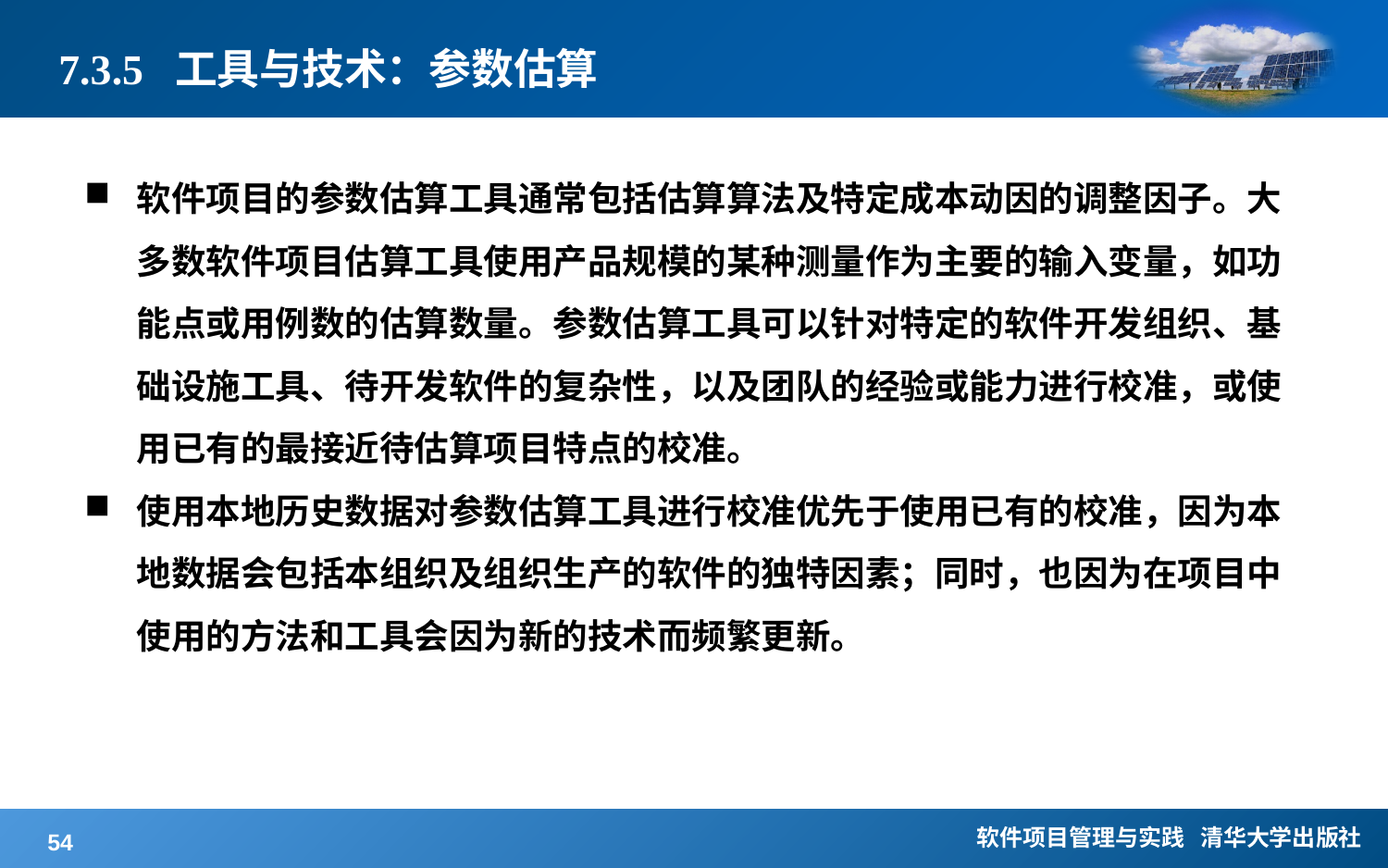

# 7.3.5  工具与技术：参数估算
软件项目的参数估算工具通常包括估算算法及特定成本动因的调整因子。大多数软件项目估算工具使用产品规模的某种测量作为主要的输入变量，如功能点或用例数的估算数量。参数估算工具可以针对特定的软件开发组织、基础设施工具、待开发软件的复杂性，以及团队的经验或能力进行校准，或使用已有的最接近待估算项目特点的校准。
使用本地历史数据对参数估算工具进行校准优先于使用已有的校准，因为本地数据会包括本组织及组织生产的软件的独特因素；同时，也因为在项目中使用的方法和工具会因为新的技术而频繁更新。